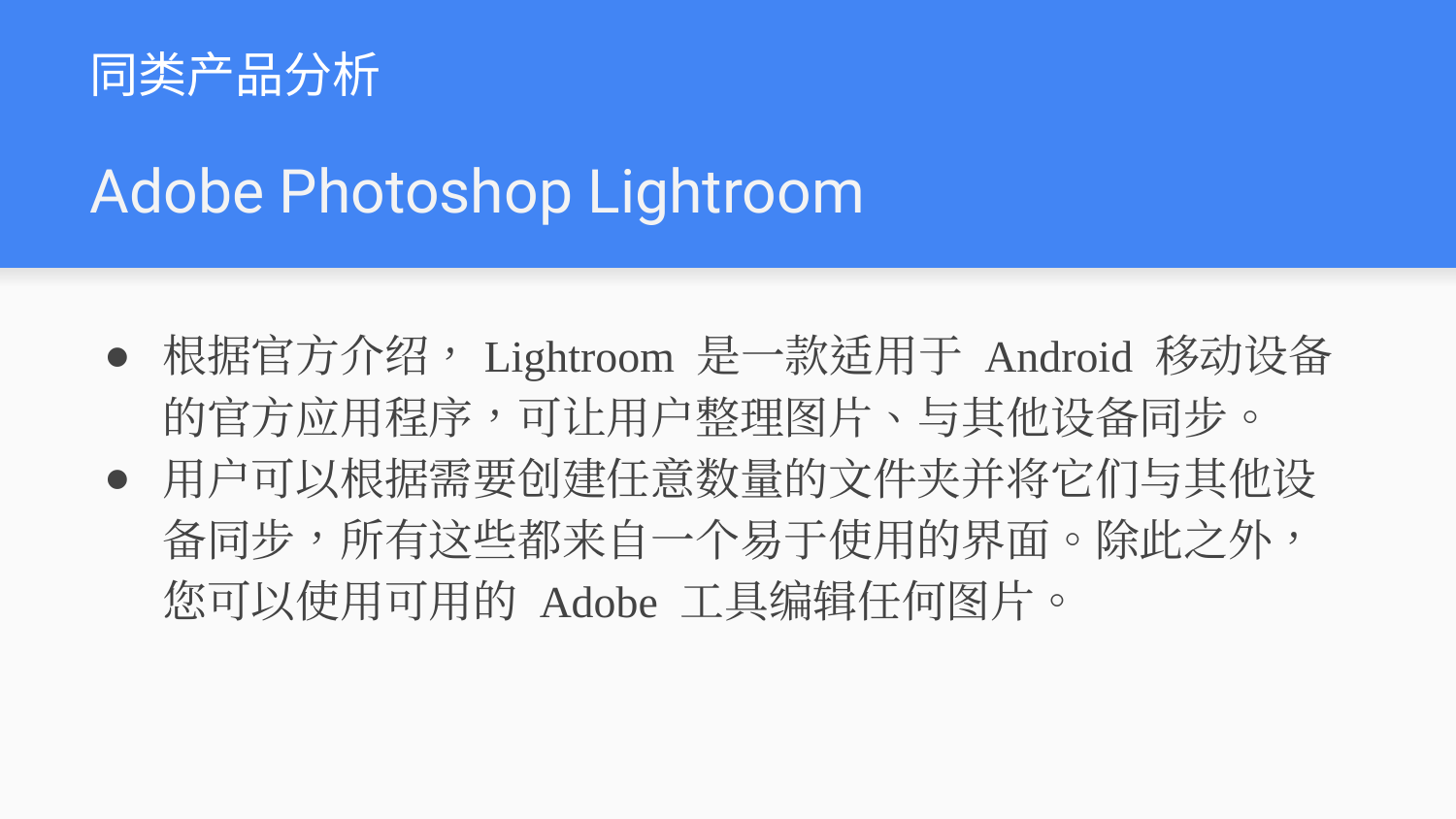

同类产品分析
# Adobe Photoshop Lightroom
根据官方介绍，Lightroom 是一款适用于 Android 移动设备的官方应用程序，可让用户整理图片、与其他设备同步。
用户可以根据需要创建任意数量的文件夹并将它们与其他设备同步，所有这些都来自一个易于使用的界面。除此之外，您可以使用可用的 Adob​​e 工具编辑任何图片。